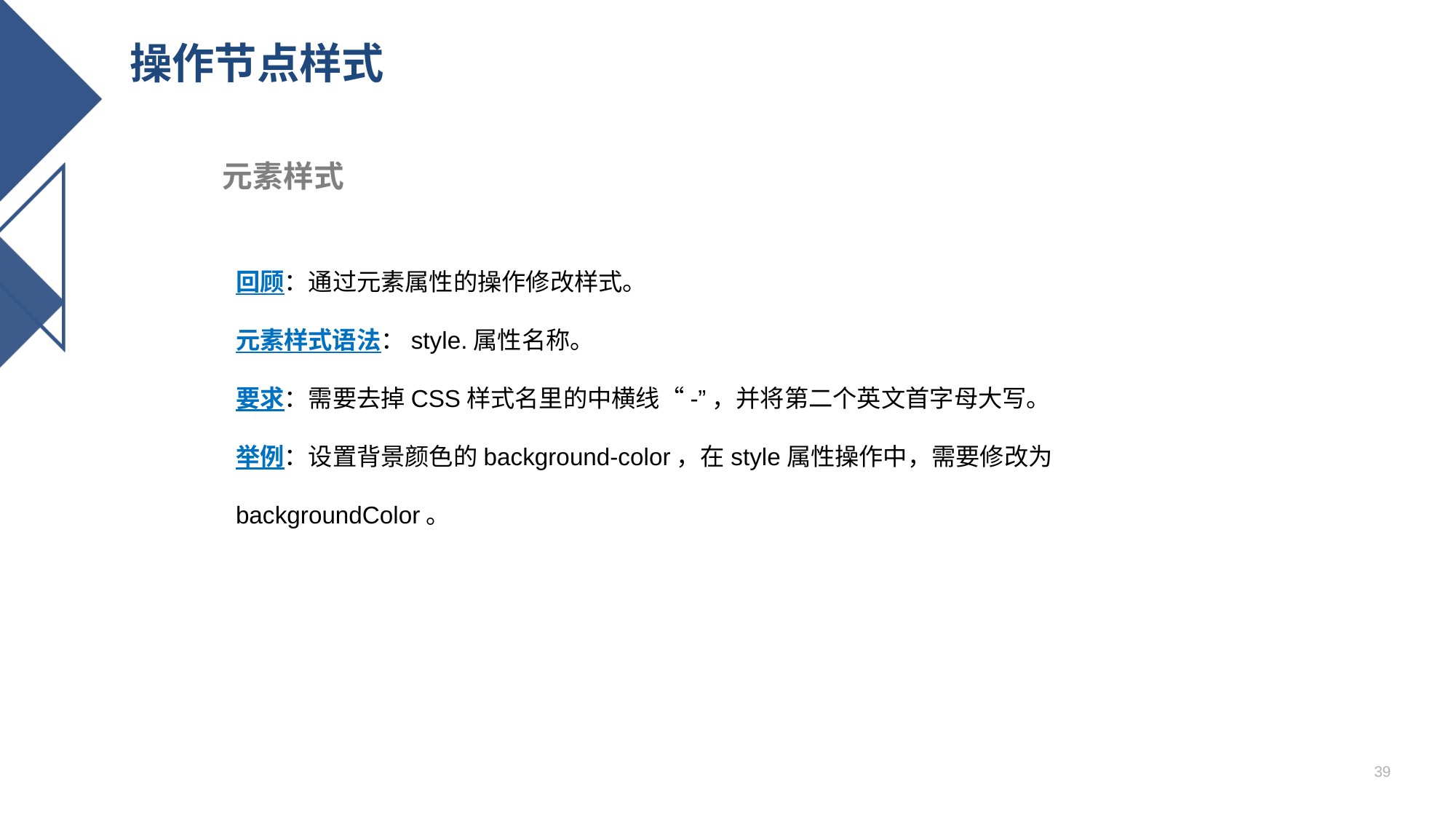

# 操作节点样式
元素样式
回顾：通过元素属性的操作修改样式。
元素样式语法：style.属性名称。
要求：需要去掉CSS样式名里的中横线“-”，并将第二个英文首字母大写。
举例：设置背景颜色的background-color，在style属性操作中，需要修改为backgroundColor。
39